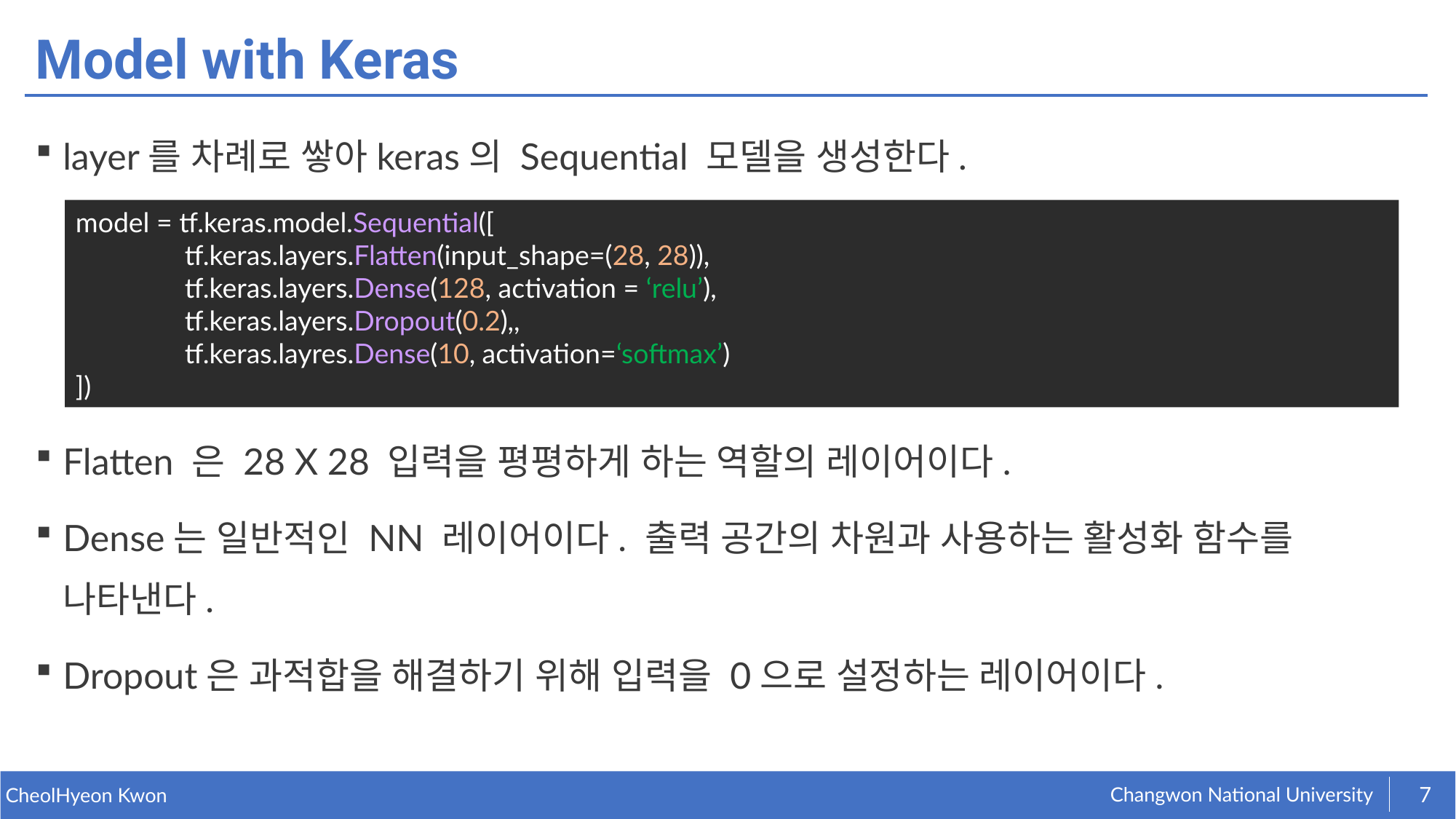

# Model with Keras
layer를 차례로 쌓아keras의 Sequential 모델을 생성한다.

Flatten 은 28 X 28 입력을 평평하게 하는 역할의 레이어이다.
Dense는 일반적인 NN 레이어이다. 출력 공간의 차원과 사용하는 활성화 함수를 나타낸다.
Dropout은 과적합을 해결하기 위해 입력을 0으로 설정하는 레이어이다.
model = tf.keras.model.Sequential([
	tf.keras.layers.Flatten(input_shape=(28, 28)),
	tf.keras.layers.Dense(128, activation = ‘relu’),
	tf.keras.layers.Dropout(0.2),,
	tf.keras.layres.Dense(10, activation=‘softmax’)
])
7